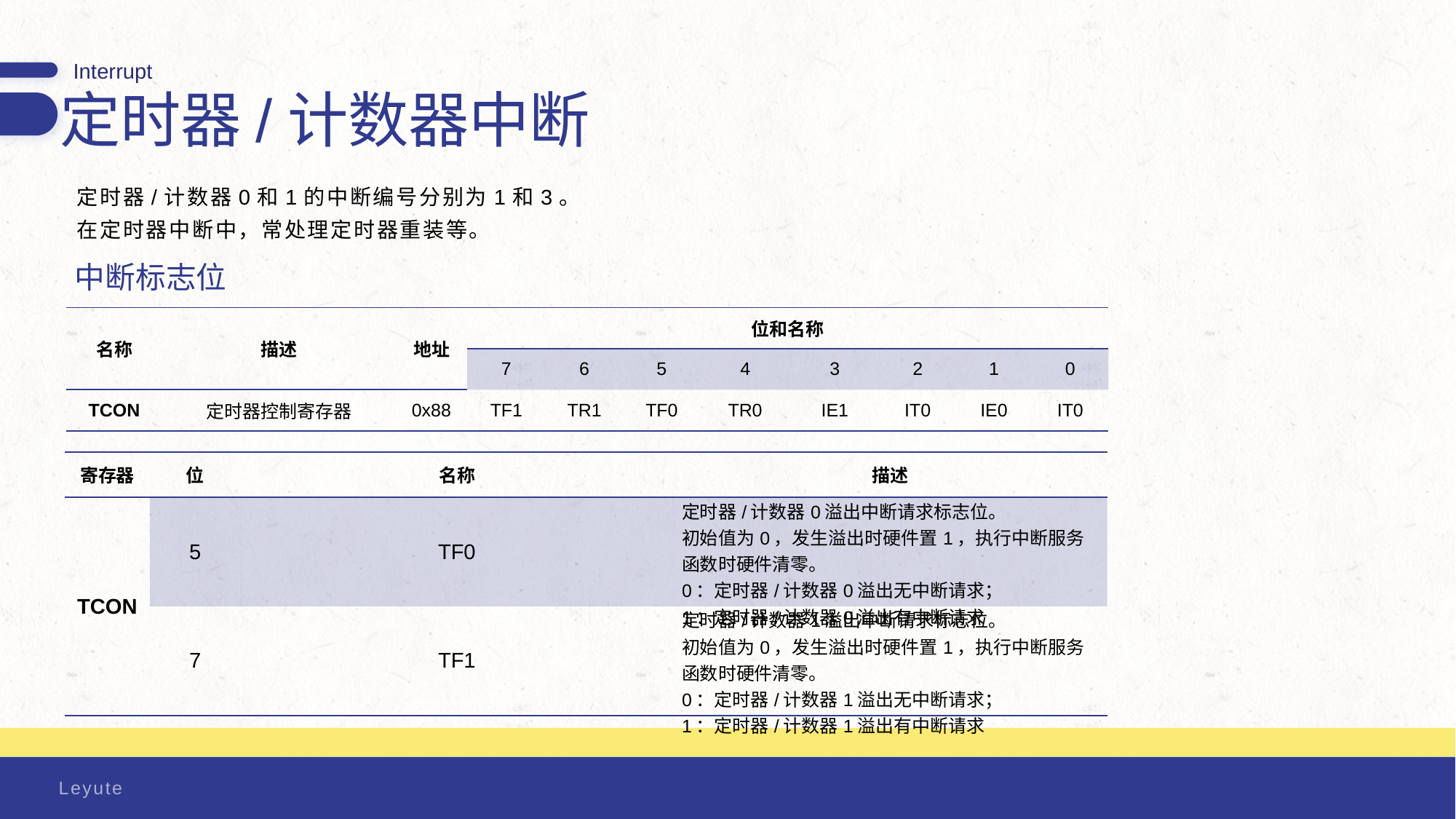

Interrupt
定时器/计数器中断
定时器/计数器0和1的中断编号分别为1和3。
在定时器中断中，常处理定时器重装等。
中断标志位
| 名称 | 描述 | 地址 | 位和名称 |  |  |  |  |  |  |  |
| --- | --- | --- | --- | --- | --- | --- | --- | --- | --- | --- |
|  |  |  | 7 | 6 | 5 | 4 | 3 | 2 | 1 | 0 |
| TCON | 定时器控制寄存器 | 0x88 | TF1 | TR1 | TF0 | TR0 | IE1 | IT0 | IE0 | IT0 |
| 寄存器 | 位 | 名称 | 描述 |
| --- | --- | --- | --- |
| TCON | 5 | TF0 | 定时器/计数器0溢出中断请求标志位。 初始值为0，发生溢出时硬件置1，执行中断服务函数时硬件清零。 0：定时器/计数器0溢出无中断请求； 1：定时器/计数器0溢出有中断请求 |
|  | 7 | TF1 | 定时器/计数器1溢出中断请求标志位。 初始值为0，发生溢出时硬件置1，执行中断服务函数时硬件清零。 0：定时器/计数器1溢出无中断请求； 1：定时器/计数器1溢出有中断请求 |